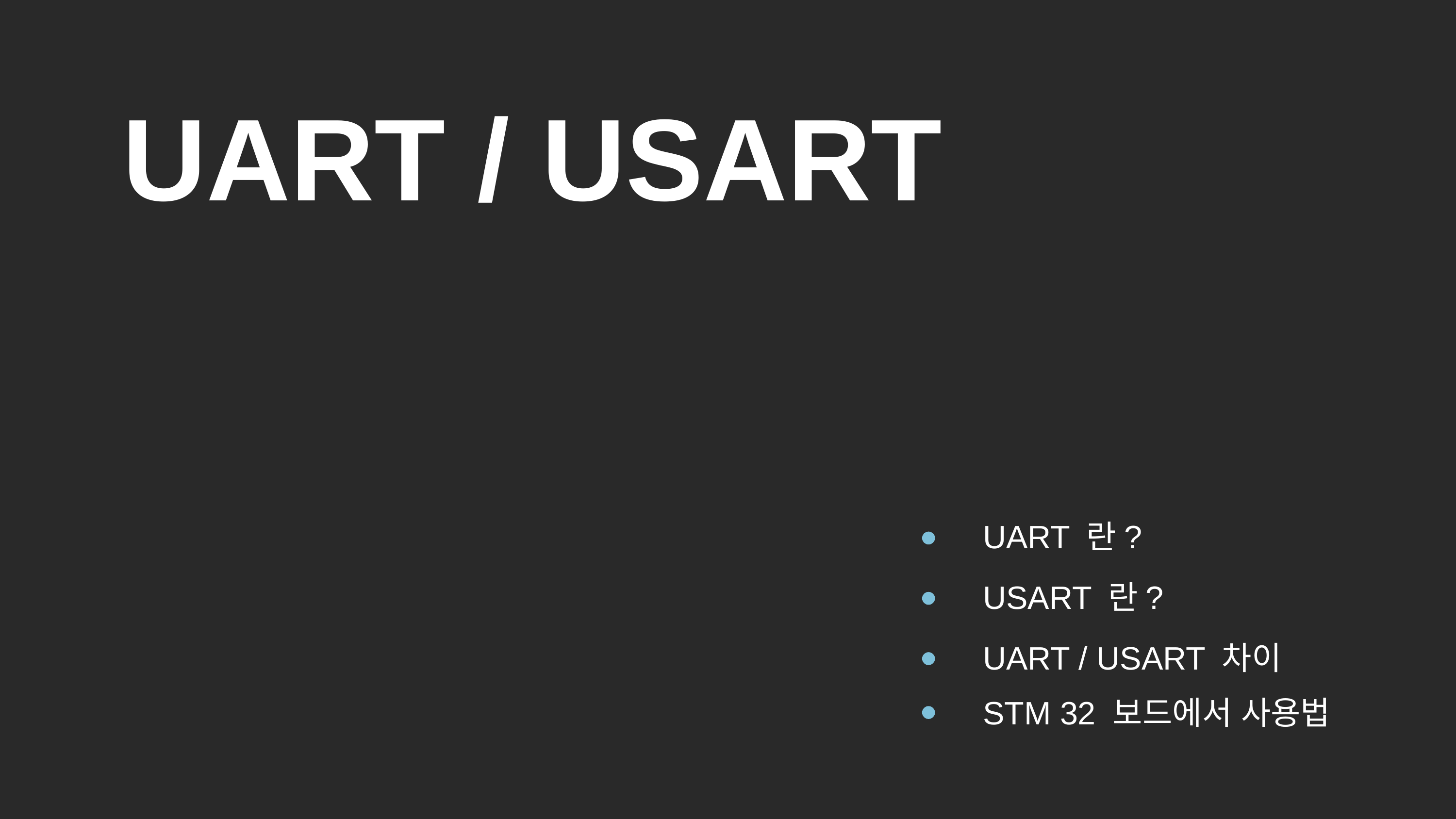

UART / USART
UART 란?

USART 란?

UART / USART 차이

STM 32 보드에서 사용법